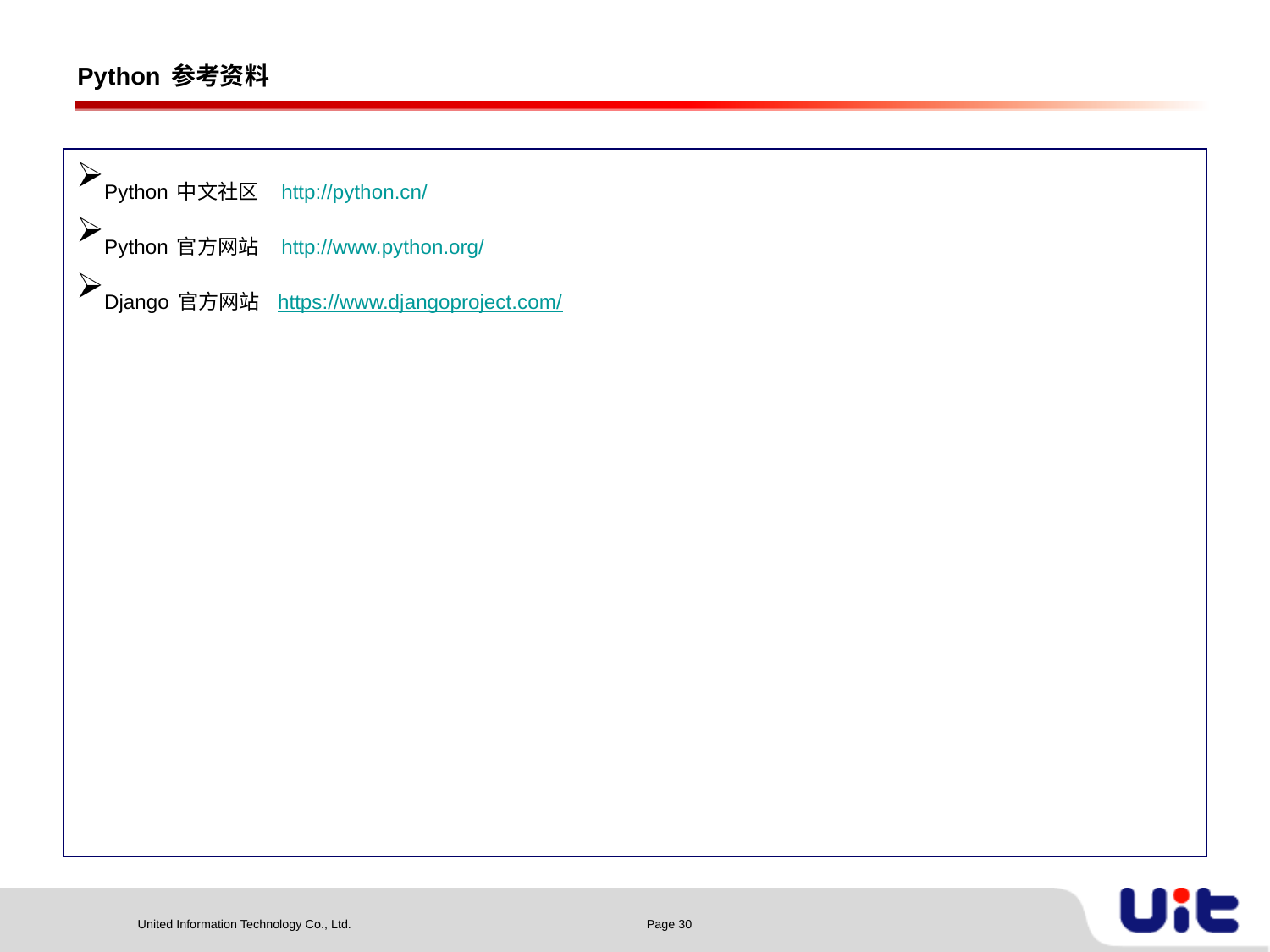

Python参考资料
Python中文社区   http://python.cn/
Python官方网站   http://www.python.org/
Django官方网站  https://www.djangoproject.com/

Page 30